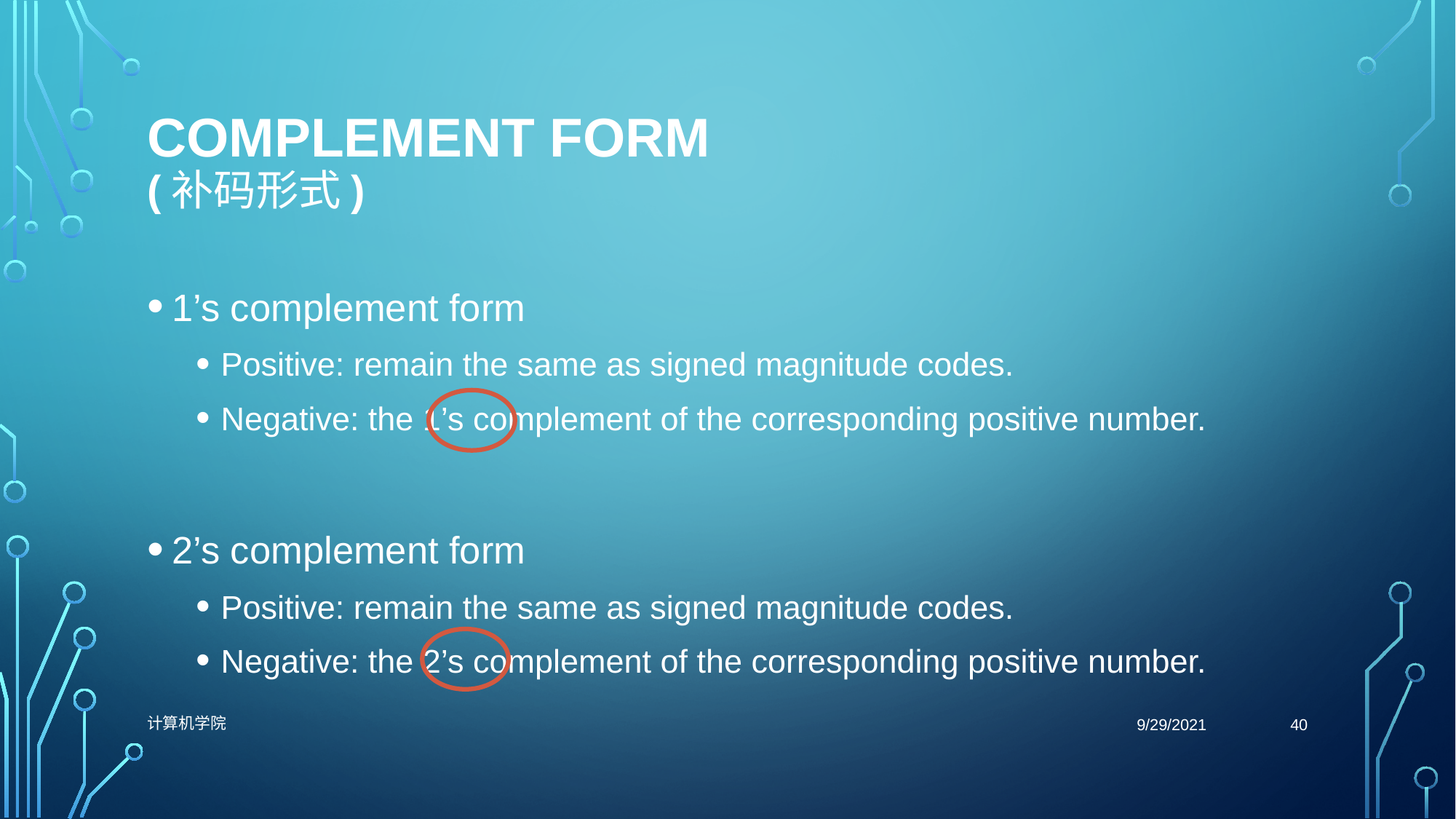

# Complement form (补码形式)
1’s complement form
Positive: remain the same as signed magnitude codes.
Negative: the 1’s complement of the corresponding positive number.

2’s complement form
Positive: remain the same as signed magnitude codes.
Negative: the 2’s complement of the corresponding positive number.

40
计算机学院
9/29/2021